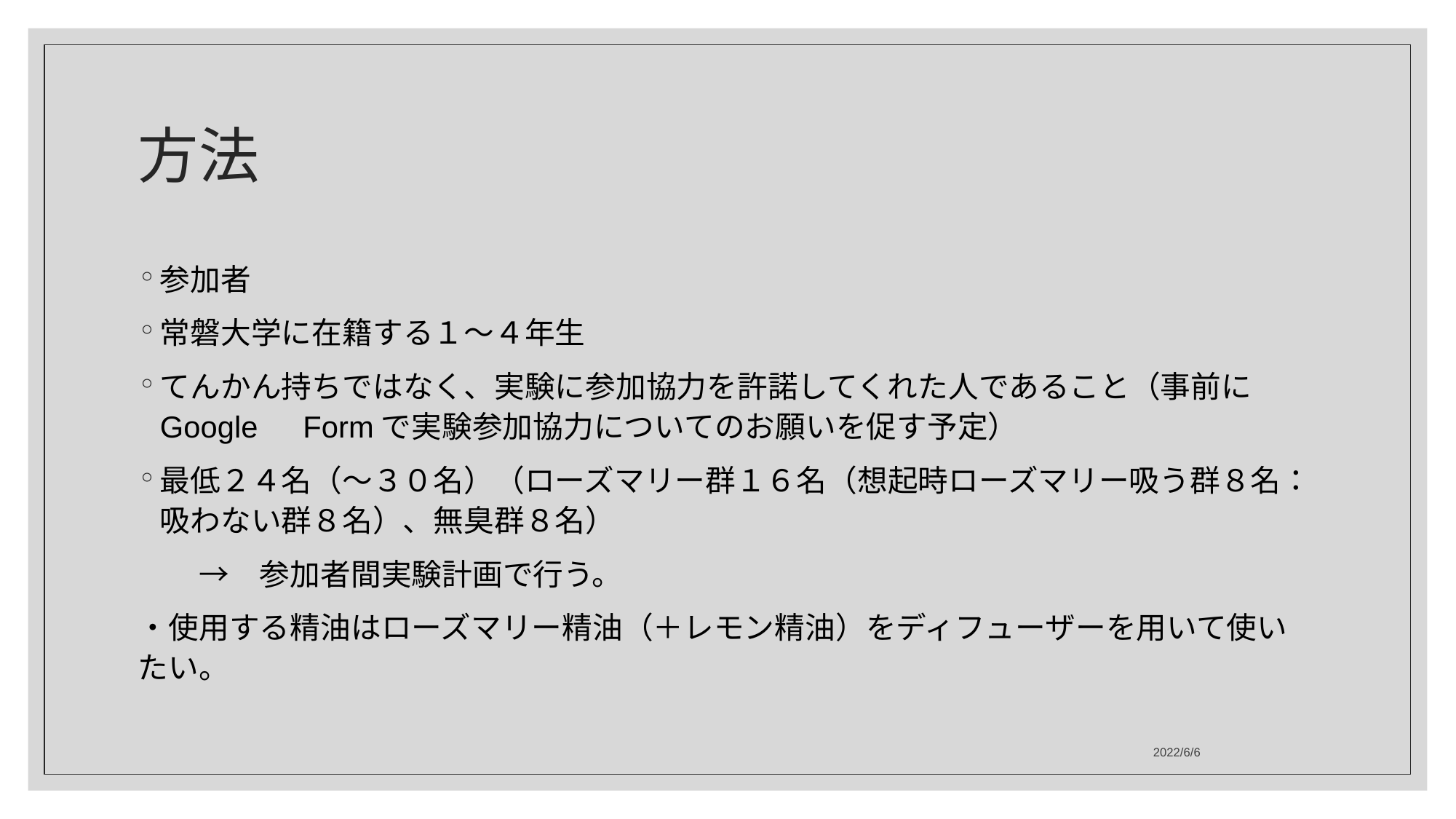

# 方法
参加者
常磐大学に在籍する１～４年生
てんかん持ちではなく、実験に参加協力を許諾してくれた人であること（事前にGoogle　Formで実験参加協力についてのお願いを促す予定）
最低２４名（～３０名）（ローズマリー群１６名（想起時ローズマリー吸う群８名：吸わない群８名）、無臭群８名）
　　→　参加者間実験計画で行う。
・使用する精油はローズマリー精油（＋レモン精油）をディフューザーを用いて使いたい。

2022/6/6